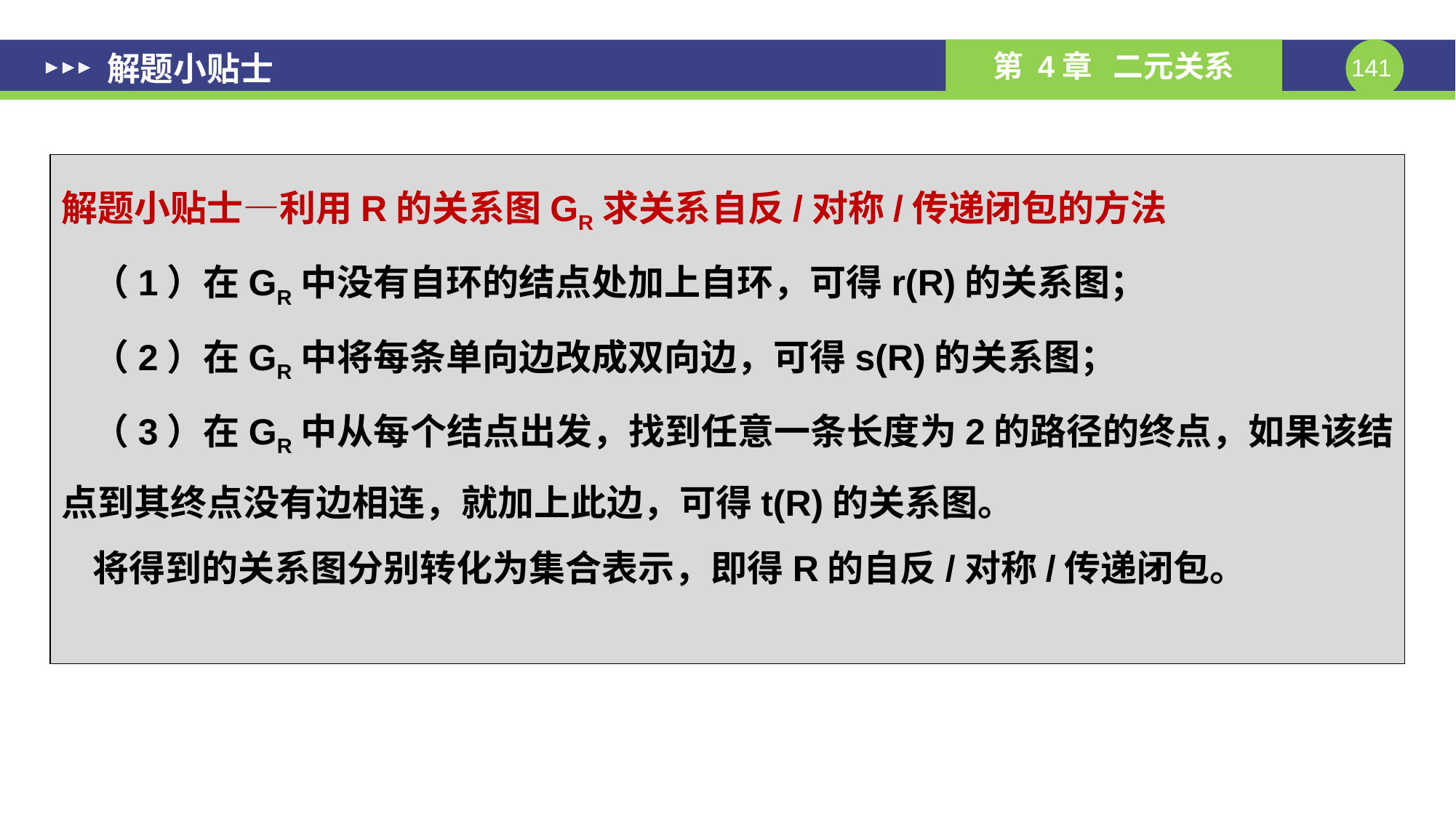

# 解题小贴士
解题小贴士—利用R的关系图GR求关系自反/对称/传递闭包的方法
（1）在GR中没有自环的结点处加上自环，可得r(R)的关系图；
（2）在GR中将每条单向边改成双向边，可得s(R)的关系图；
（3）在GR中从每个结点出发，找到任意一条长度为2的路径的终点，如果该结点到其终点没有边相连，就加上此边，可得t(R)的关系图。
将得到的关系图分别转化为集合表示，即得R的自反/对称/传递闭包。